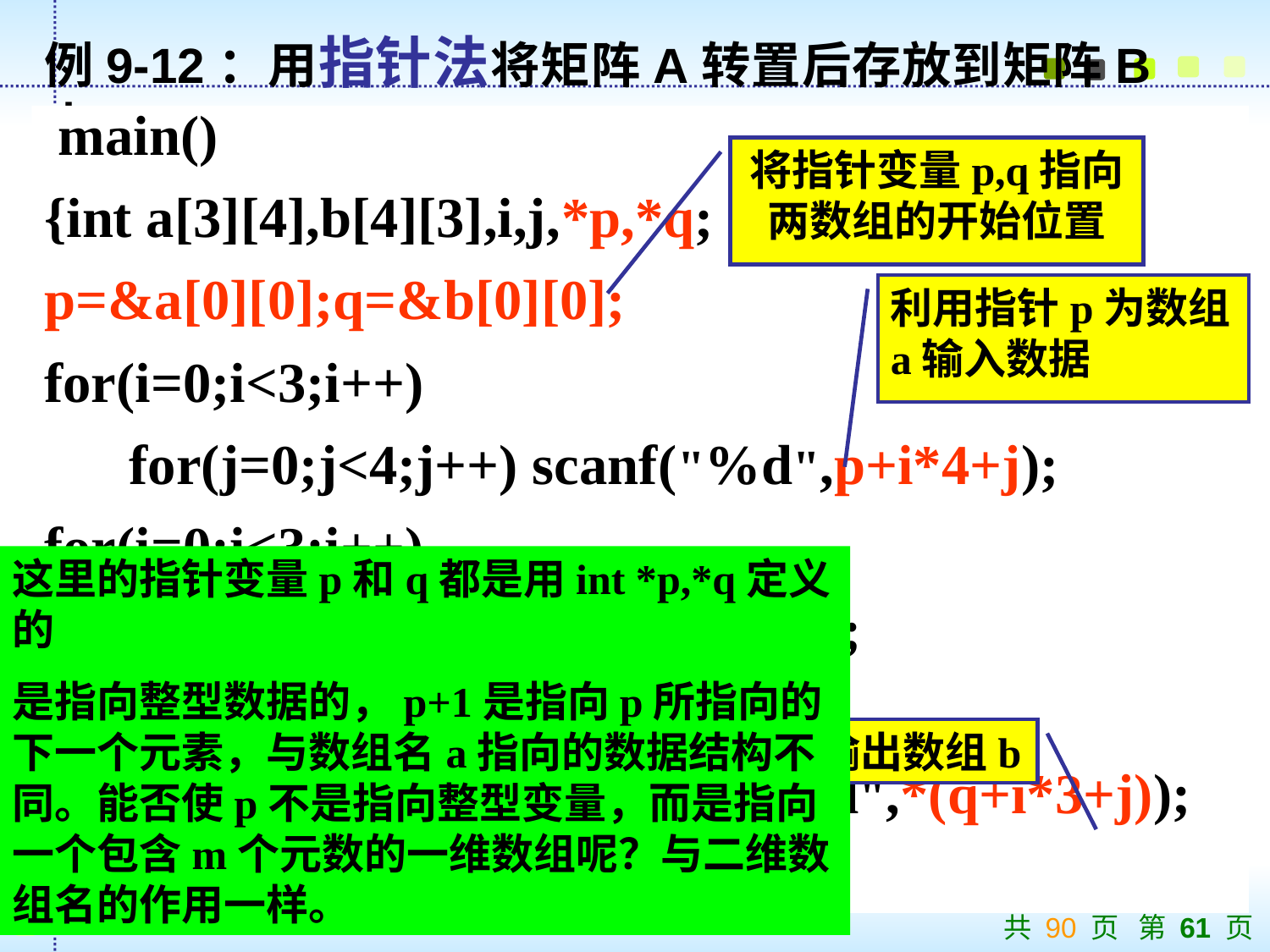

例9-12：用指针法将矩阵A转置后存放到矩阵B中，
 main()
{int a[3][4],b[4][3],i,j,*p,*q;
p=&a[0][0];q=&b[0][0];
for(i=0;i<3;i++)
      for(j=0;j<4;j++) scanf("%d",p+i*4+j);
for(i=0;i<3;i++)
      for(j=0;j<4;j++) b[j][i]=a[i][j];
for(i=0;i<4;i++)
     { for(j=0;j<3;j++) printf("%5d",*(q+i*3+j));
       printf("\n");}}
将指针变量p,q指向两数组的开始位置
利用指针p为数组a输入数据
这里的指针变量p和q都是用int *p,*q定义的
是指向整型数据的，p+1是指向p所指向的下一个元素，与数组名a指向的数据结构不同。能否使p不是指向整型变量，而是指向一个包含m个元数的一维数组呢？与二维数组名的作用一样。
利用指针q输出数组b
共 90 页   第 61 页